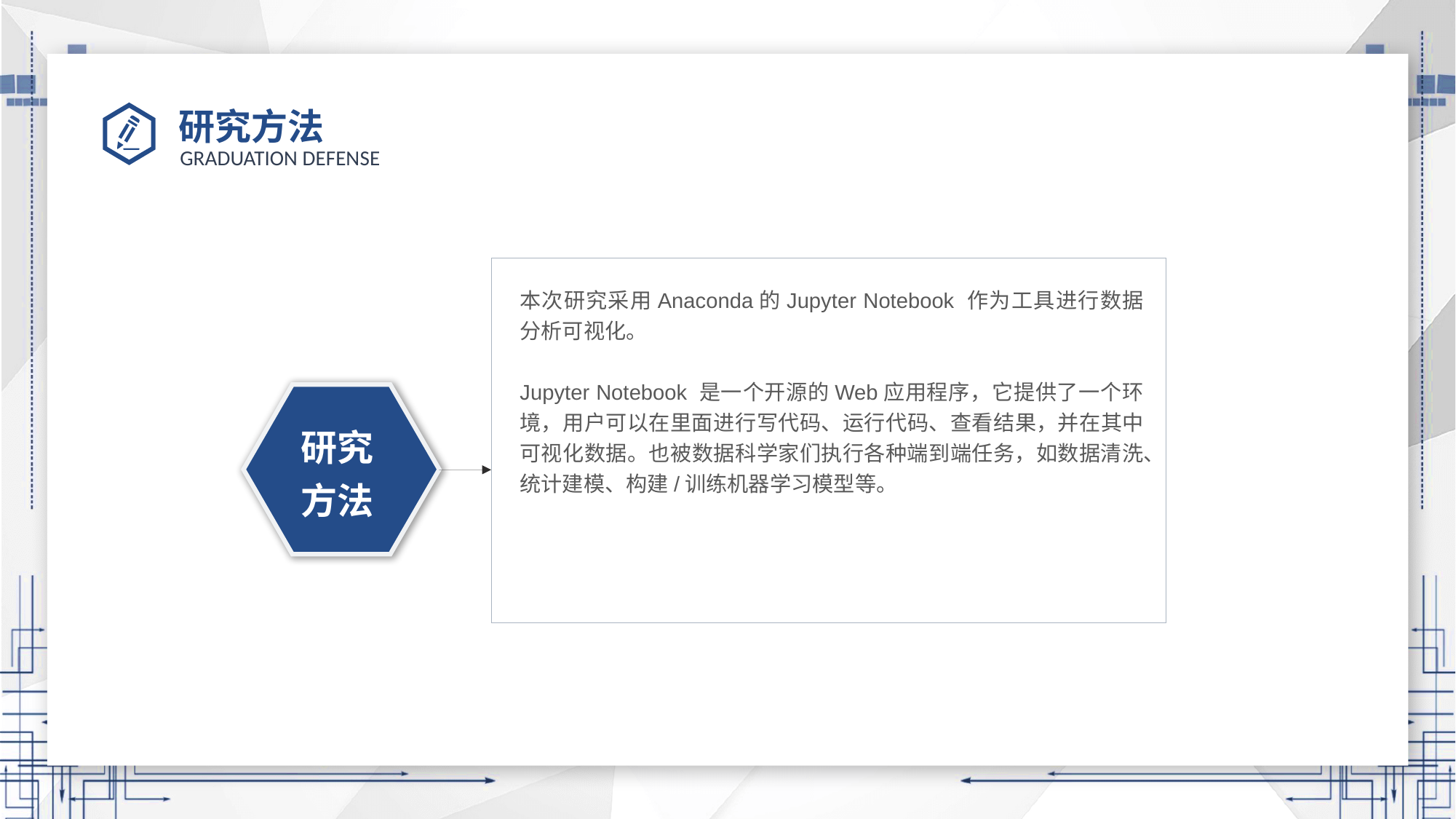

# 研究方法

本次研究采用Anaconda的Jupyter Notebook 作为工具进行数据分析可视化。

Jupyter Notebook 是一个开源的Web应用程序，它提供了一个环境，用户可以在里面进行写代码、运行代码、查看结果，并在其中可视化数据。也被数据科学家们执行各种端到端任务，如数据清洗、统计建模、构建/训练机器学习模型等。

研究
方法